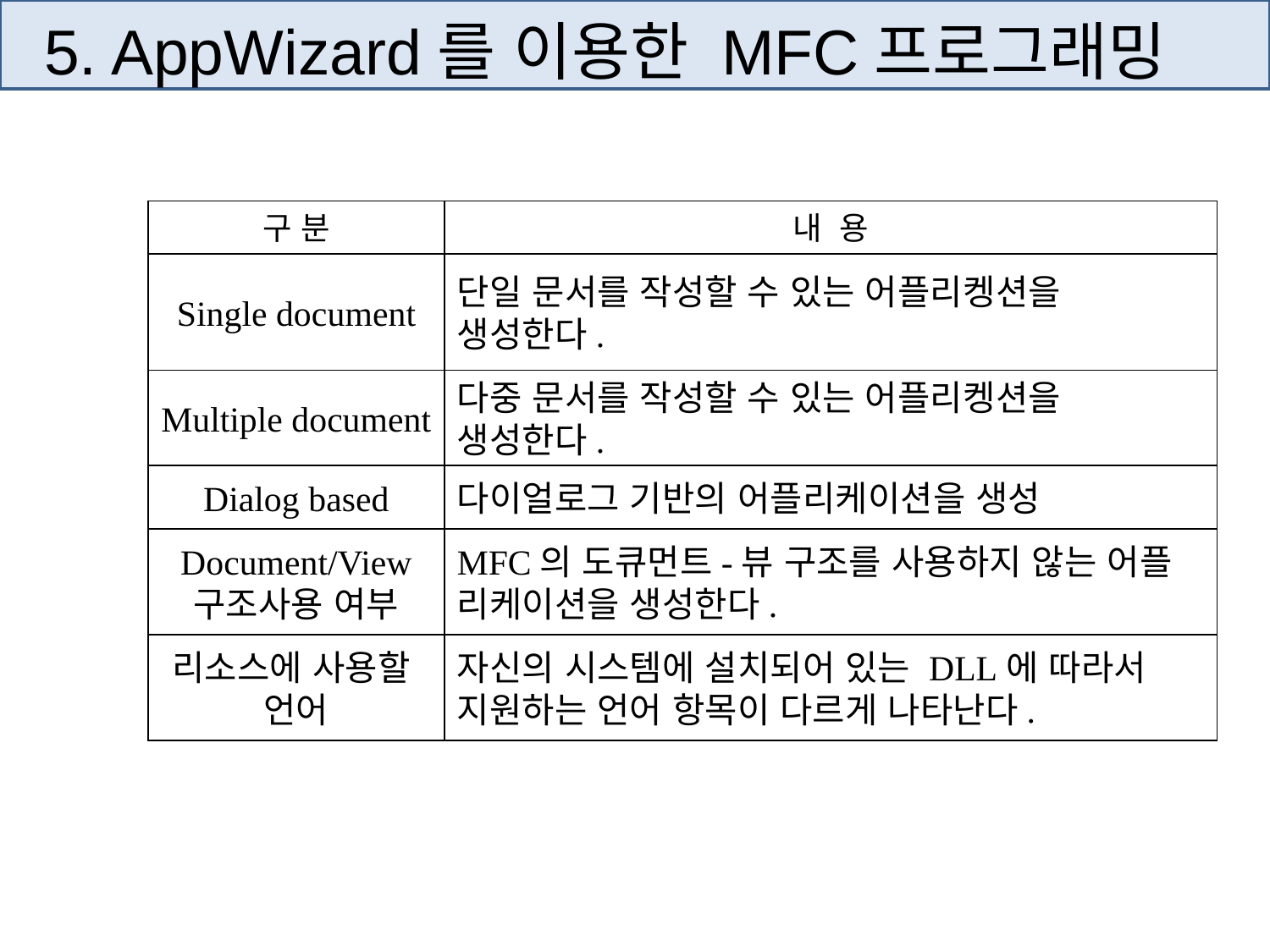

# 5. AppWizard를 이용한 MFC프로그래밍
구 분
내  용
Single document
단일 문서를 작성할 수 있는 어플리켕션을
생성한다.
Multiple document
다중 문서를 작성할 수 있는 어플리켕션을
생성한다.
Dialog based
다이얼로그 기반의 어플리케이션을 생성
Document/View
구조사용 여부
MFC의 도큐먼트-뷰 구조를 사용하지 않는 어플
리케이션을 생성한다.
리소스에 사용할
언어
자신의 시스템에 설치되어 있는 DLL에 따라서
지원하는 언어 항목이 다르게 나타난다.